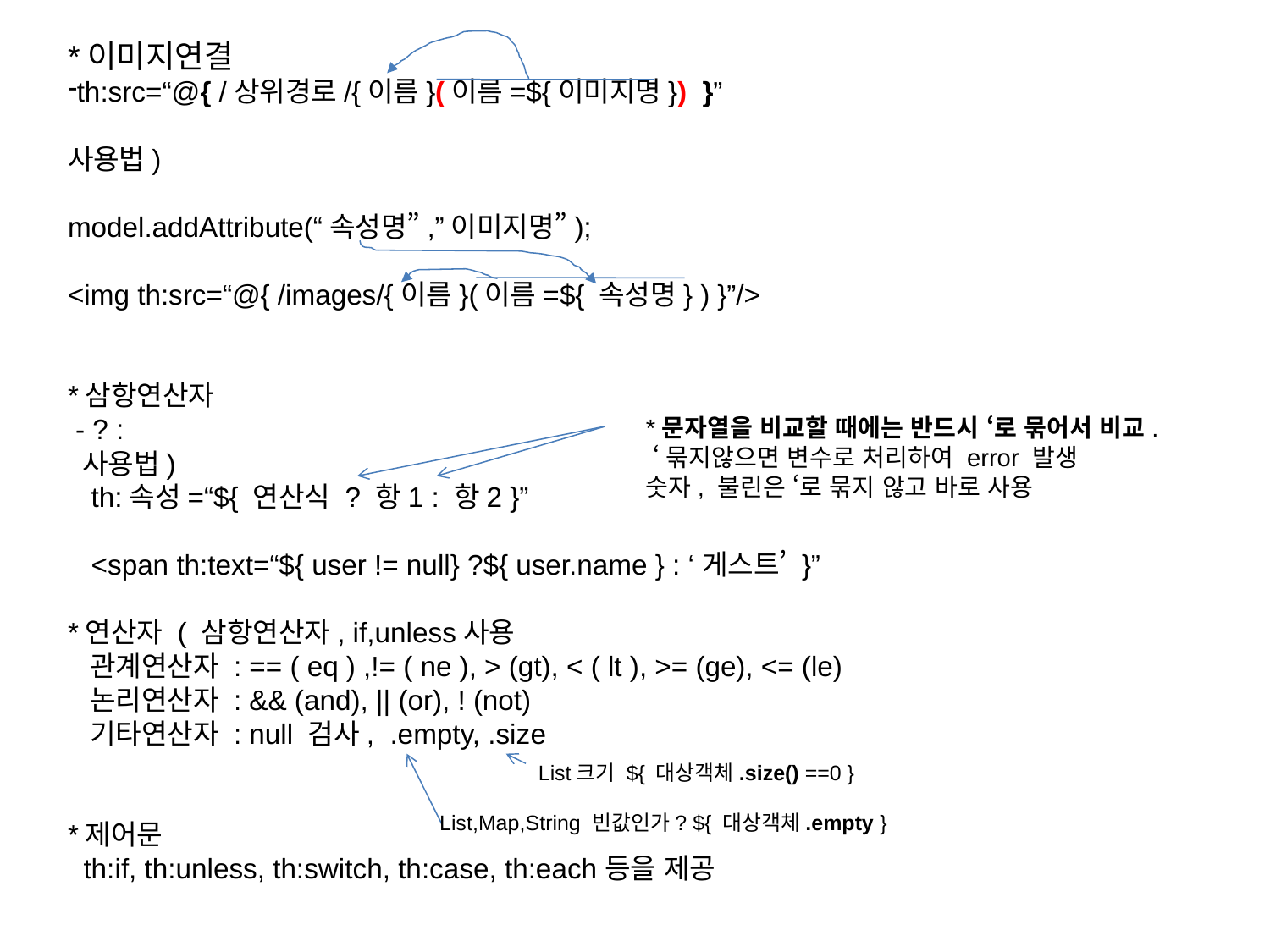

*이미지연결
th:src=“@{ /상위경로/{이름}(이름=${이미지명})  }”

사용법)

model.addAttribute(“속성명”,”이미지명”);

<img th:src=“@{ /images/{이름}(이름=${ 속성명} ) }”/>

*삼항연산자
 - ? :
 사용법)
   th:속성=“${ 연산식 ? 항1 : 항2 }”

   <span th:text=“${ user != null} ?${ user.name } : ‘게스트’ }”

*연산자 ( 삼항연산자, if,unless사용
  관계연산자 : == ( eq ) ,!= ( ne ), > (gt), < ( lt ), >= (ge), <= (le)
  논리연산자 : && (and), || (or), ! (not)
  기타연산자 : null 검사,  .empty, .size

*제어문
  th:if, th:unless, th:switch, th:case, th:each등을 제공

*문자열을 비교할 때에는 반드시 ‘로 묶어서 비교.
 ‘묶지않으면 변수로 처리하여 error 발생
숫자, 불린은 ‘로 묶지 않고 바로 사용
List크기 ${ 대상객체.size() ==0 }
List,Map,String 빈값인가? ${ 대상객체.empty }